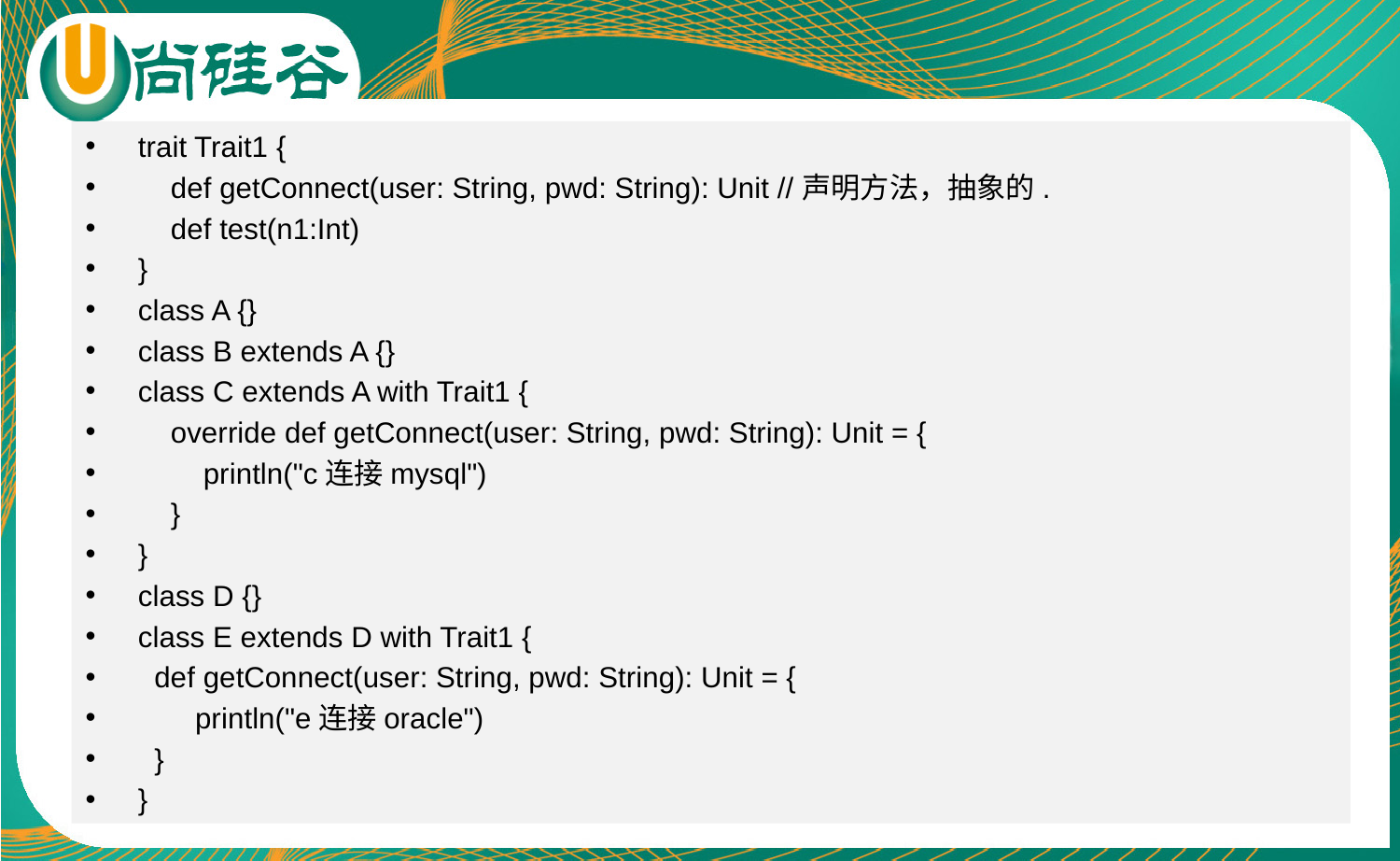

trait Trait1 {
    def getConnect(user: String, pwd: String): Unit //声明方法，抽象的.
    def test(n1:Int)
}
class A {}
class B extends A {}
class C extends A with Trait1 {
    override def getConnect(user: String, pwd: String): Unit = {
        println("c连接mysql")
    }
}
class D {}
class E extends D with Trait1 {
  def getConnect(user: String, pwd: String): Unit = {
       println("e连接oracle")
  }
}